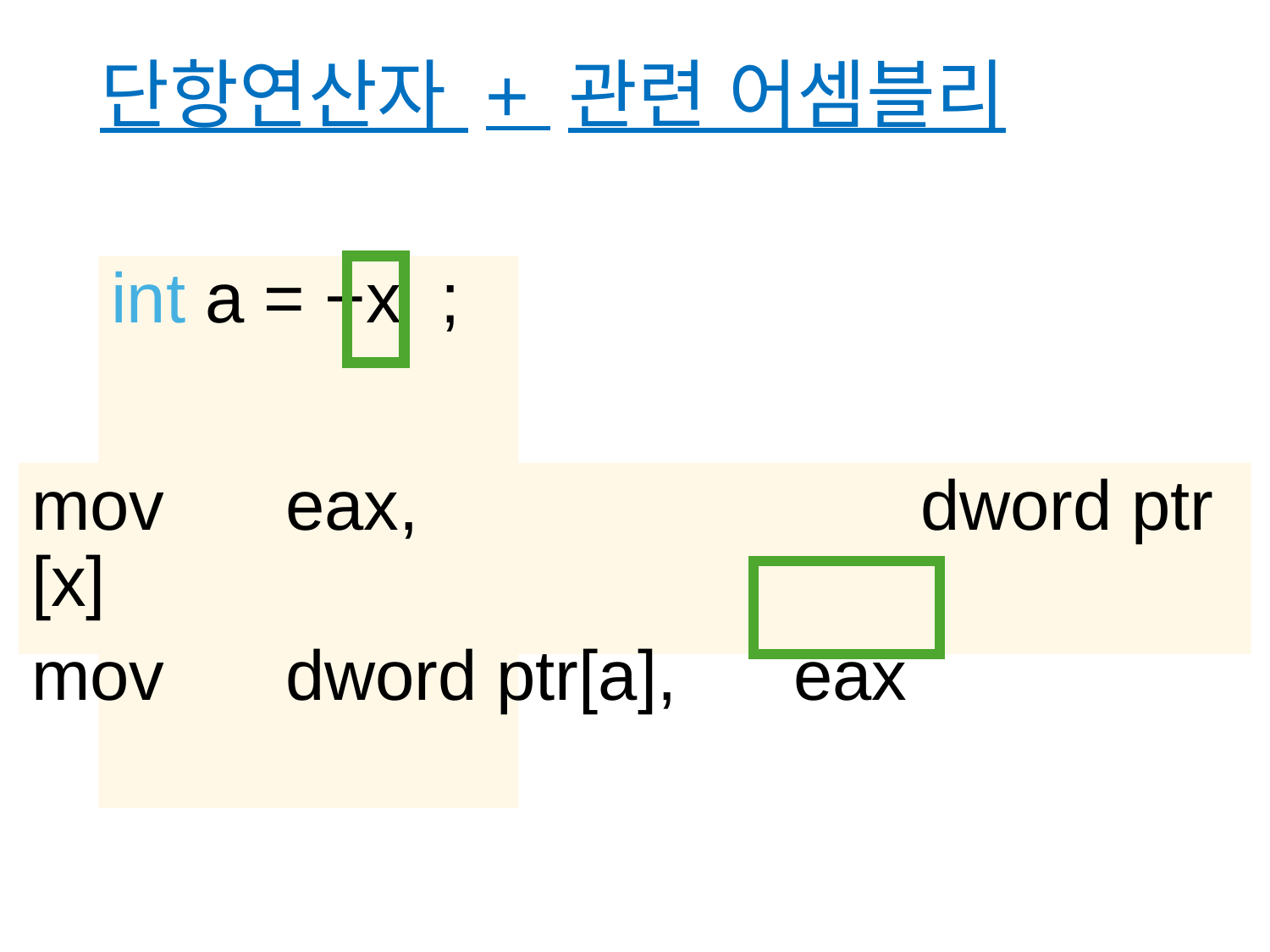

# 단항연산자 + 관련 어셈블리
int a = +x  ;

mov	eax,				dword ptr [x]
mov	dword ptr[a],	eax